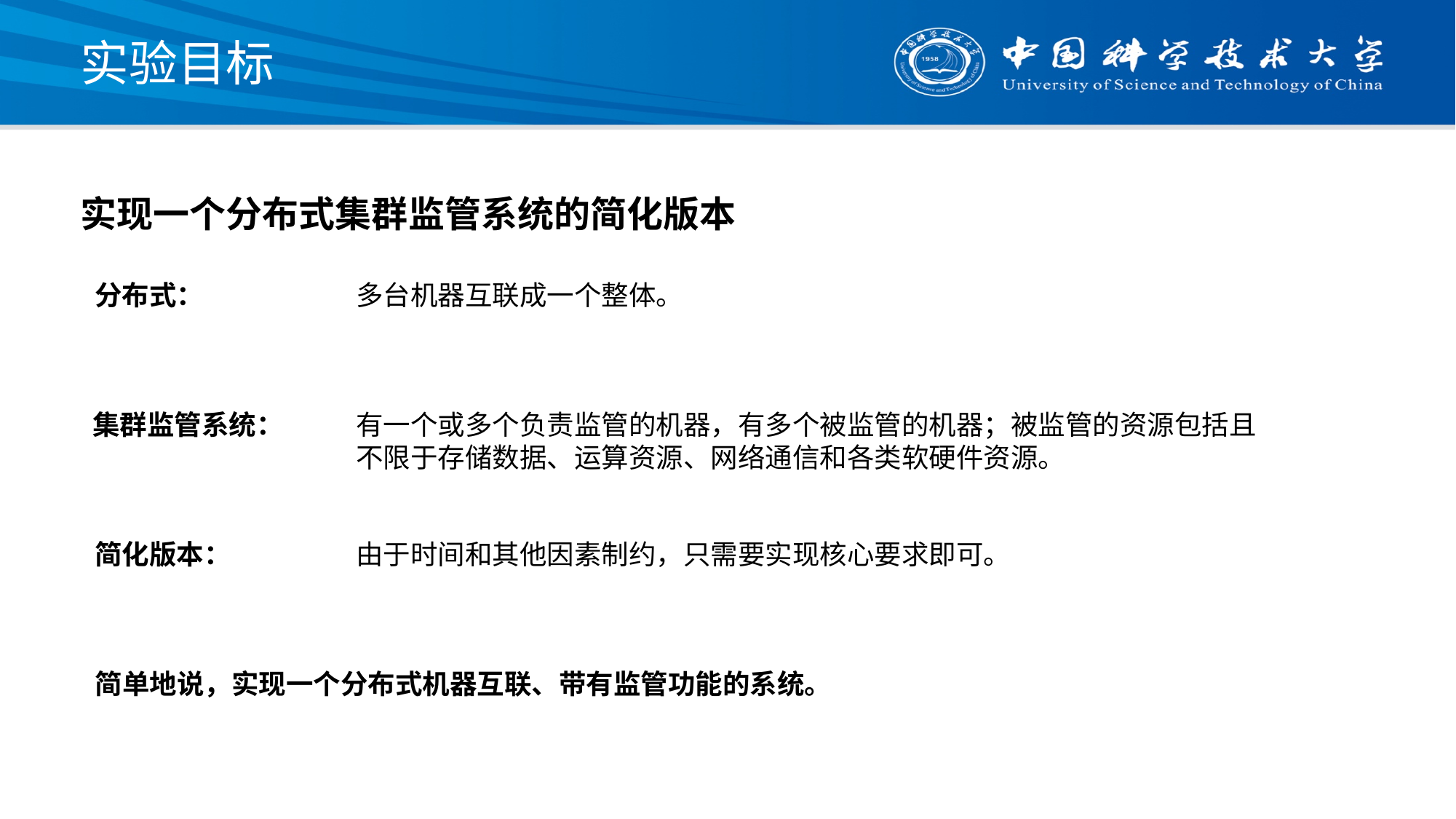

实验目标
实现一个分布式集群监管系统的简化版本
分布式：
多台机器互联成一个整体。
集群监管系统：
有一个或多个负责监管的机器，有多个被监管的机器；被监管的资源包括且不限于存储数据、运算资源、网络通信和各类软硬件资源。
简化版本：
由于时间和其他因素制约，只需要实现核心要求即可。
简单地说，实现一个分布式机器互联、带有监管功能的系统。
5